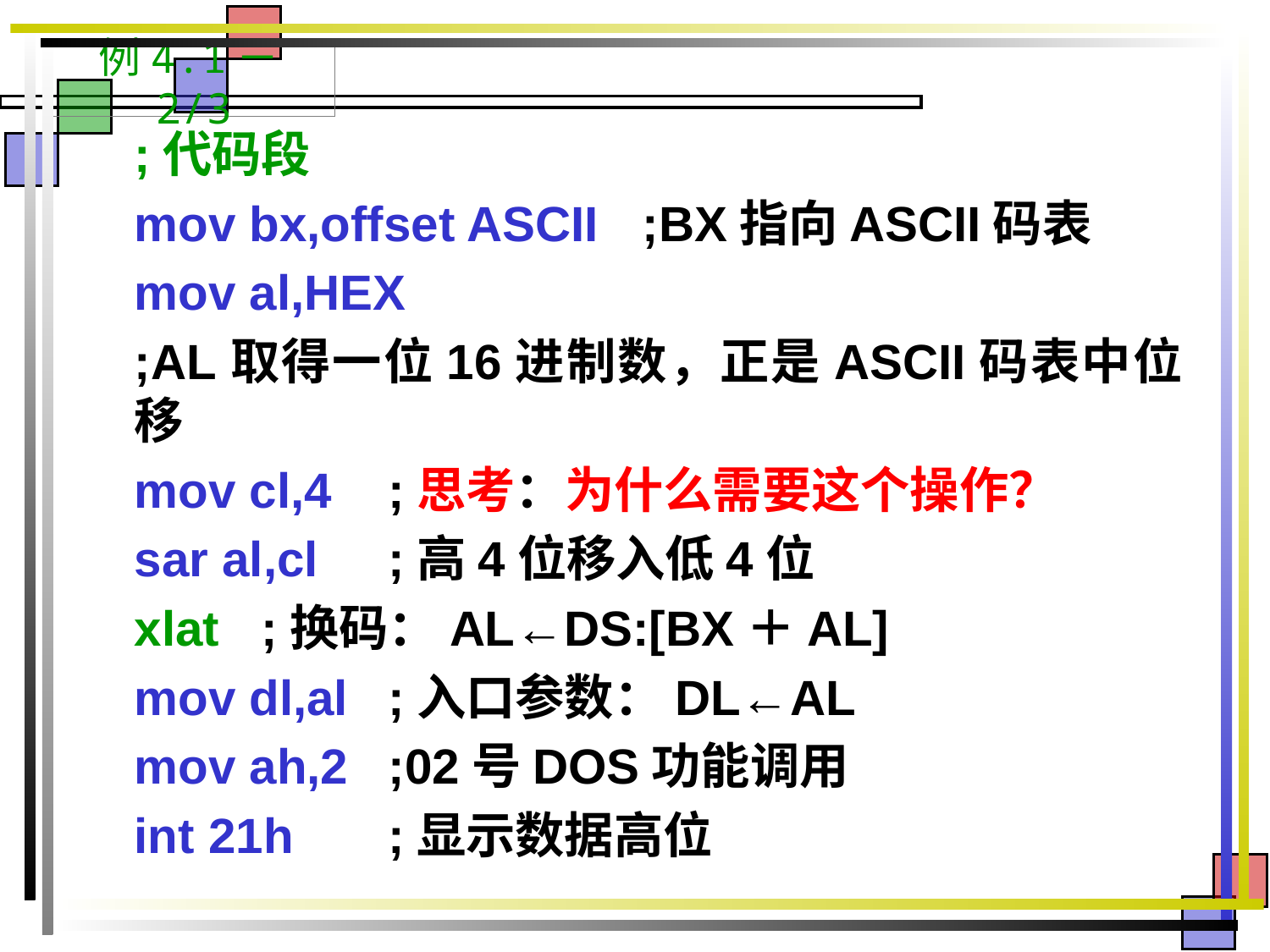

# 例4.1－2/3
	;代码段
	mov bx,offset ASCII	;BX指向ASCII码表
	mov al,HEX
	;AL取得一位16进制数，正是ASCII码表中位移
	mov cl,4	;思考：为什么需要这个操作？
	sar al,cl	;高4位移入低4位
	xlat	;换码：AL←DS:[BX＋AL]
	mov dl,al	;入口参数：DL←AL
	mov ah,2	;02号DOS功能调用
	int 21h	;显示数据高位